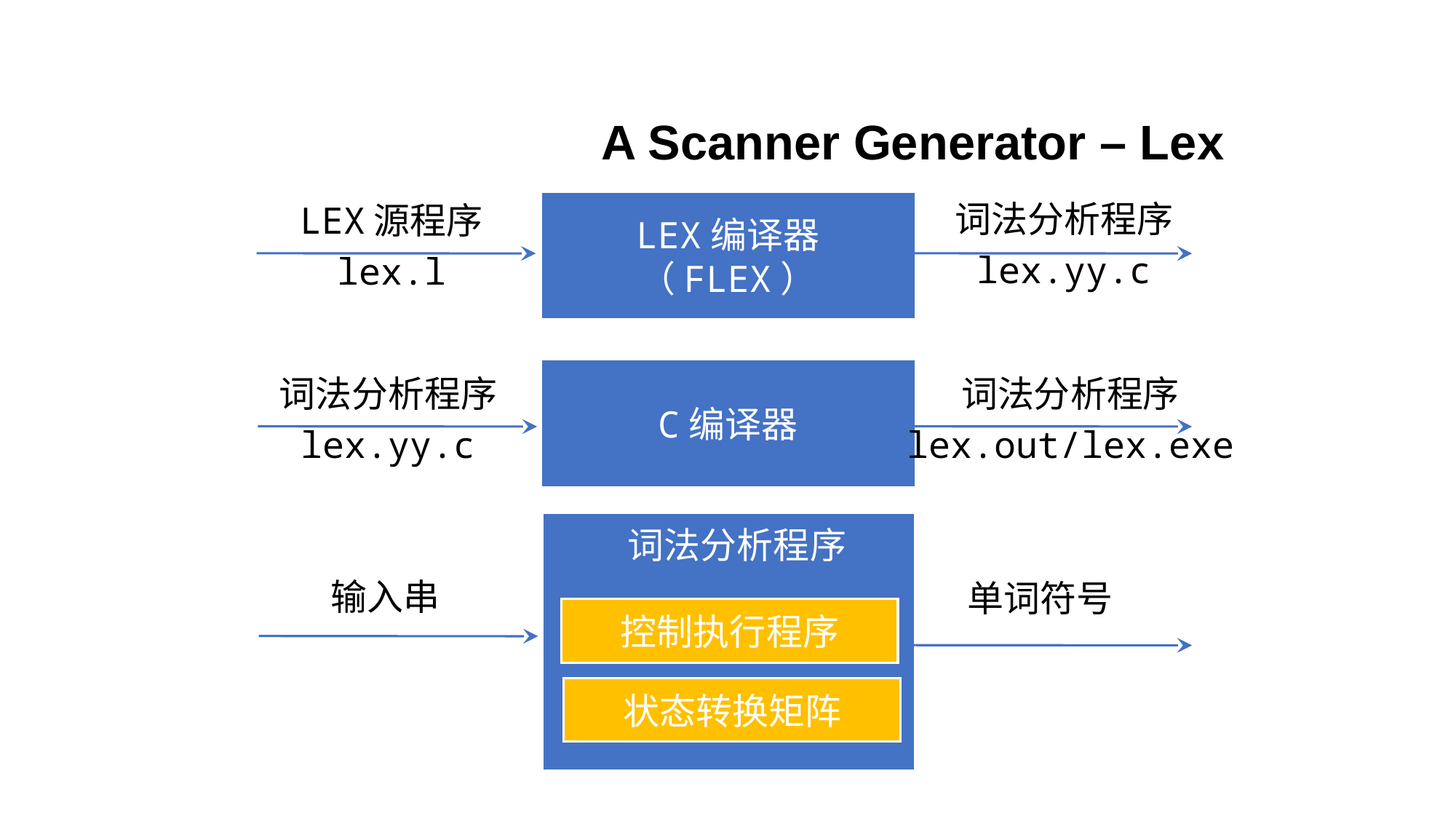

# A Scanner Generator – Lex
词法分析程序
lex.yy.c
LEX编译器
（FLEX）
LEX源程序
lex.l

C编译器
词法分析程序
lex.yy.c
词法分析程序
lex.out/lex.exe

 词法分析程序
输入串
单词符号
控制执行程序

状态转换矩阵